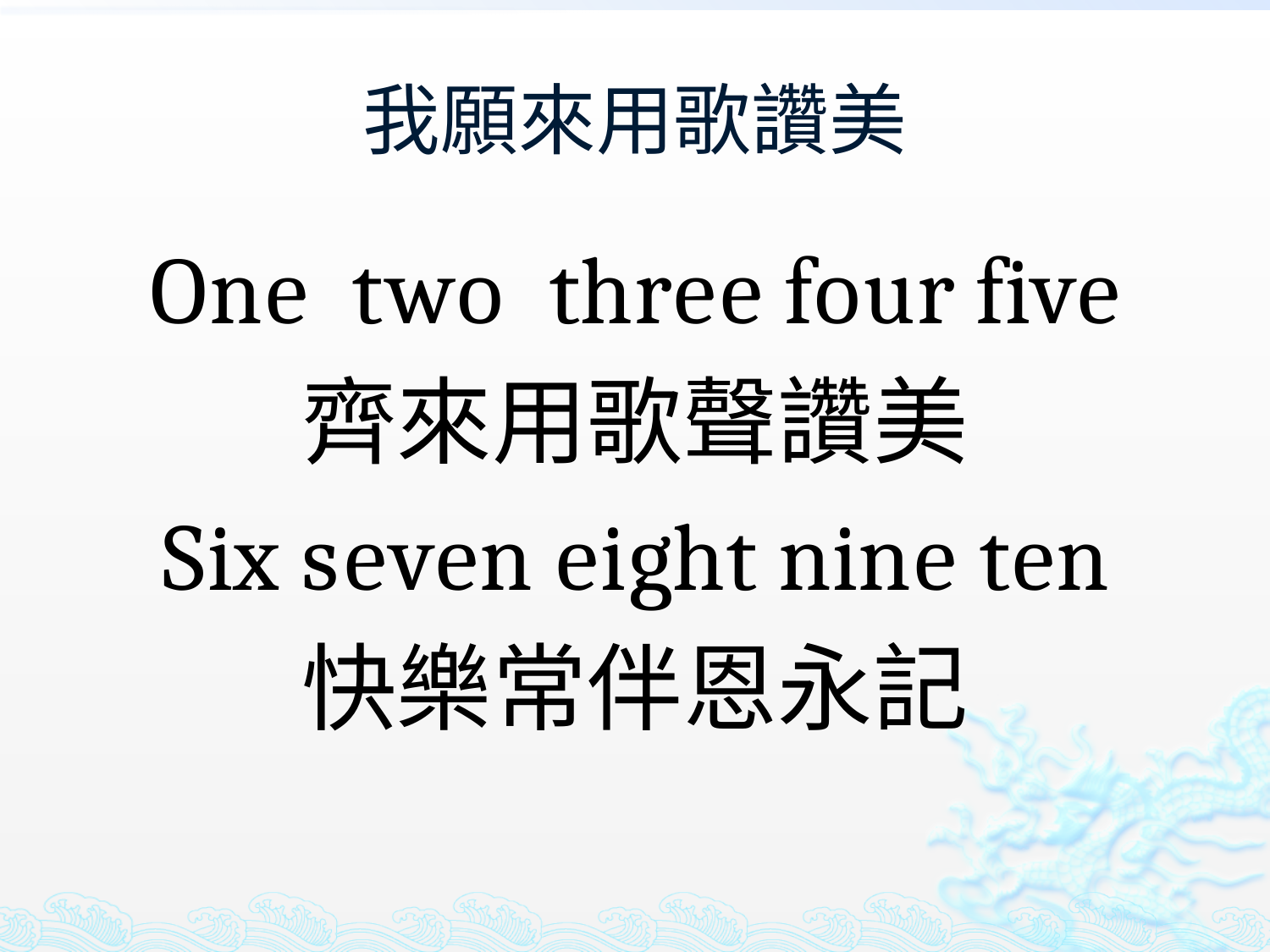

# 我願來用歌讚美
One  two  three four five
齊來用歌聲讚美
Six seven eight nine ten
快樂常伴恩永記